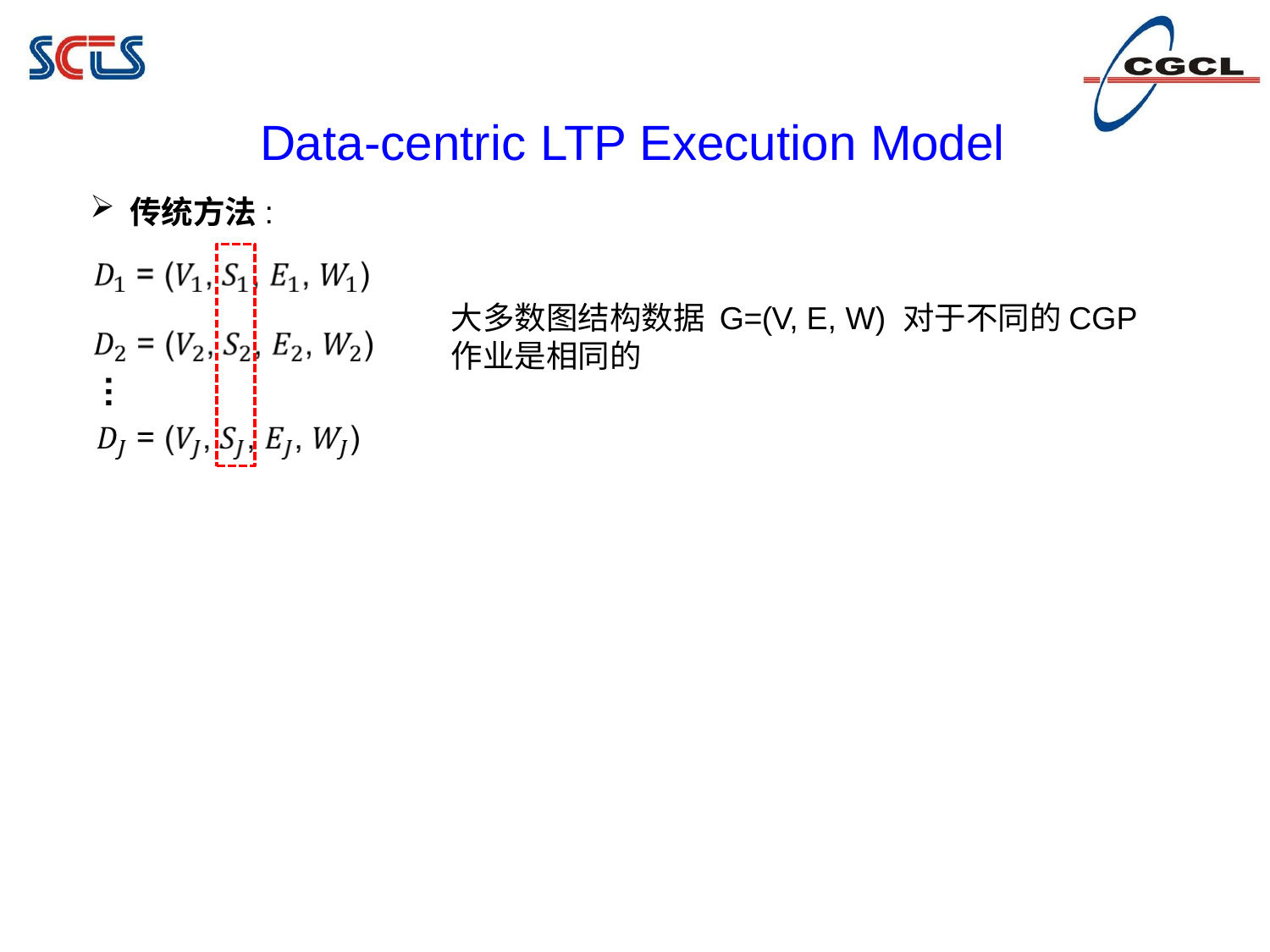

# Data-centric LTP Execution Model
传统方法:

大多数图结构数据 G=(V, E, W) 对于不同的CGP作业是相同的

…